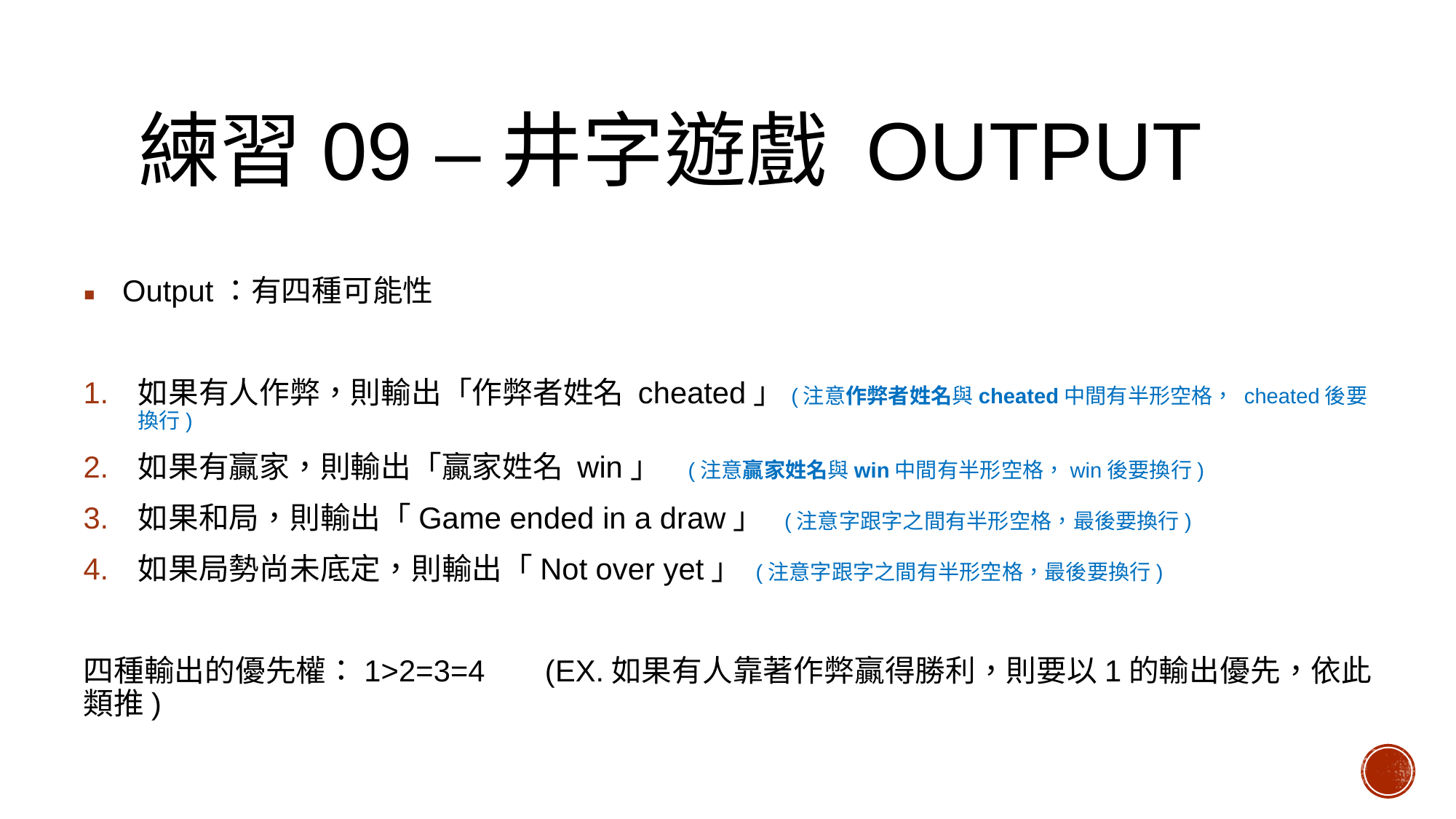

# 練習09 –井字遊戲 OUTPUT
Output：有四種可能性

如果有人作弊，則輸出「作弊者姓名 cheated」(注意作弊者姓名與cheated中間有半形空格， cheated後要換行)
如果有贏家，則輸出「贏家姓名 win」   (注意贏家姓名與win中間有半形空格，win後要換行)
如果和局，則輸出「Game ended in a draw」  (注意字跟字之間有半形空格，最後要換行)
如果局勢尚未底定，則輸出「Not over yet」 (注意字跟字之間有半形空格，最後要換行)

四種輸出的優先權：1>2=3=4	   (EX.如果有人靠著作弊贏得勝利，則要以1的輸出優先，依此類推)